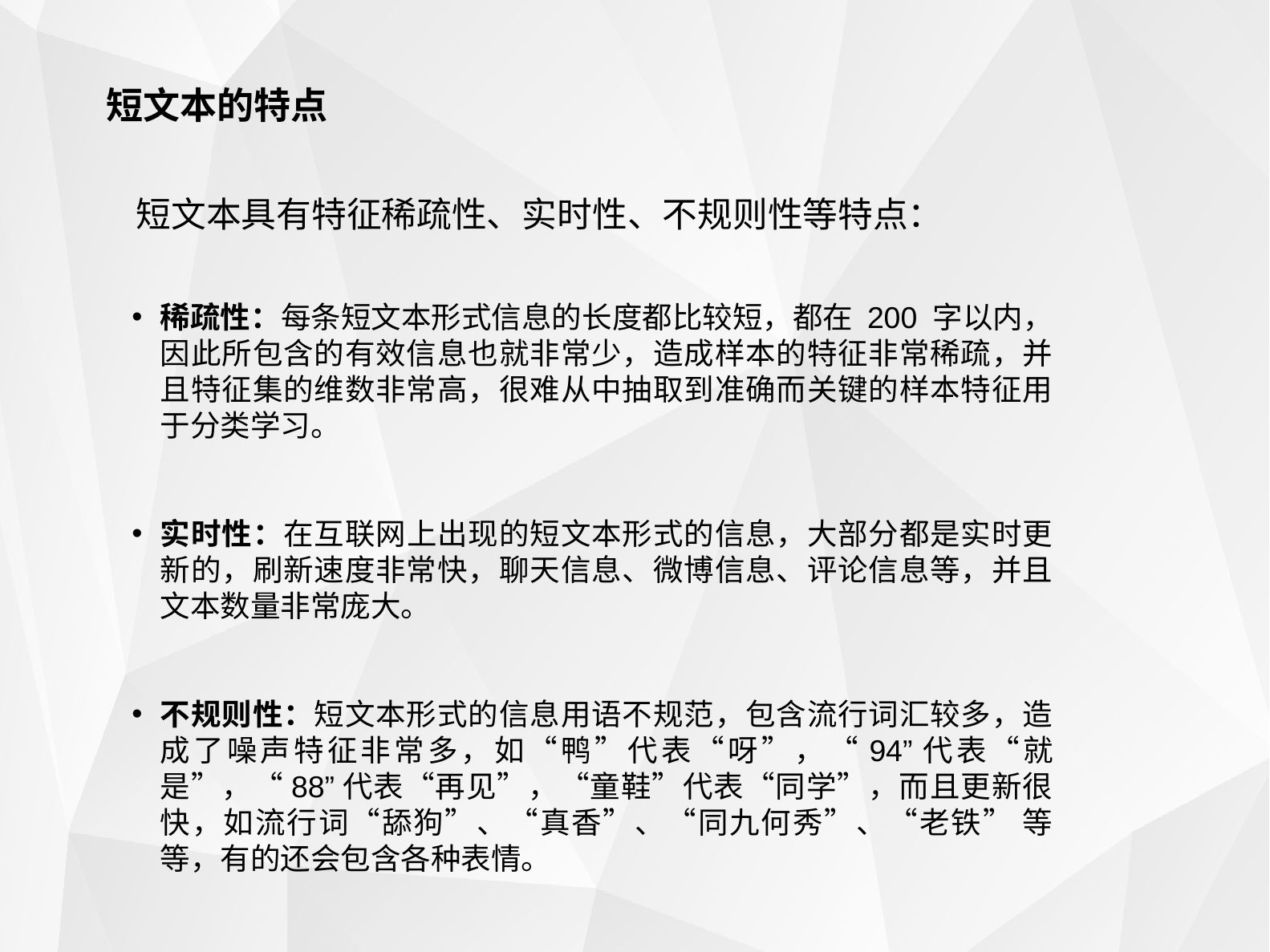

短文本的特点
短文本具有特征稀疏性、实时性、不规则性等特点：
稀疏性：每条短文本形式信息的长度都比较短，都在 200 字以内，因此所包含的有效信息也就非常少，造成样本的特征非常稀疏，并且特征集的维数非常高，很难从中抽取到准确而关键的样本特征用于分类学习。

实时性：在互联网上出现的短文本形式的信息，大部分都是实时更新的，刷新速度非常快，聊天信息、微博信息、评论信息等，并且文本数量非常庞大。

不规则性：短文本形式的信息用语不规范，包含流行词汇较多，造成了噪声特征非常多，如“鸭”代表“呀”，“94”代表“就是”，“88”代表“再见”，“童鞋”代表“同学”，而且更新很快，如流行词“舔狗”、“真香”、“同九何秀”、“老铁” 等等，有的还会包含各种表情。